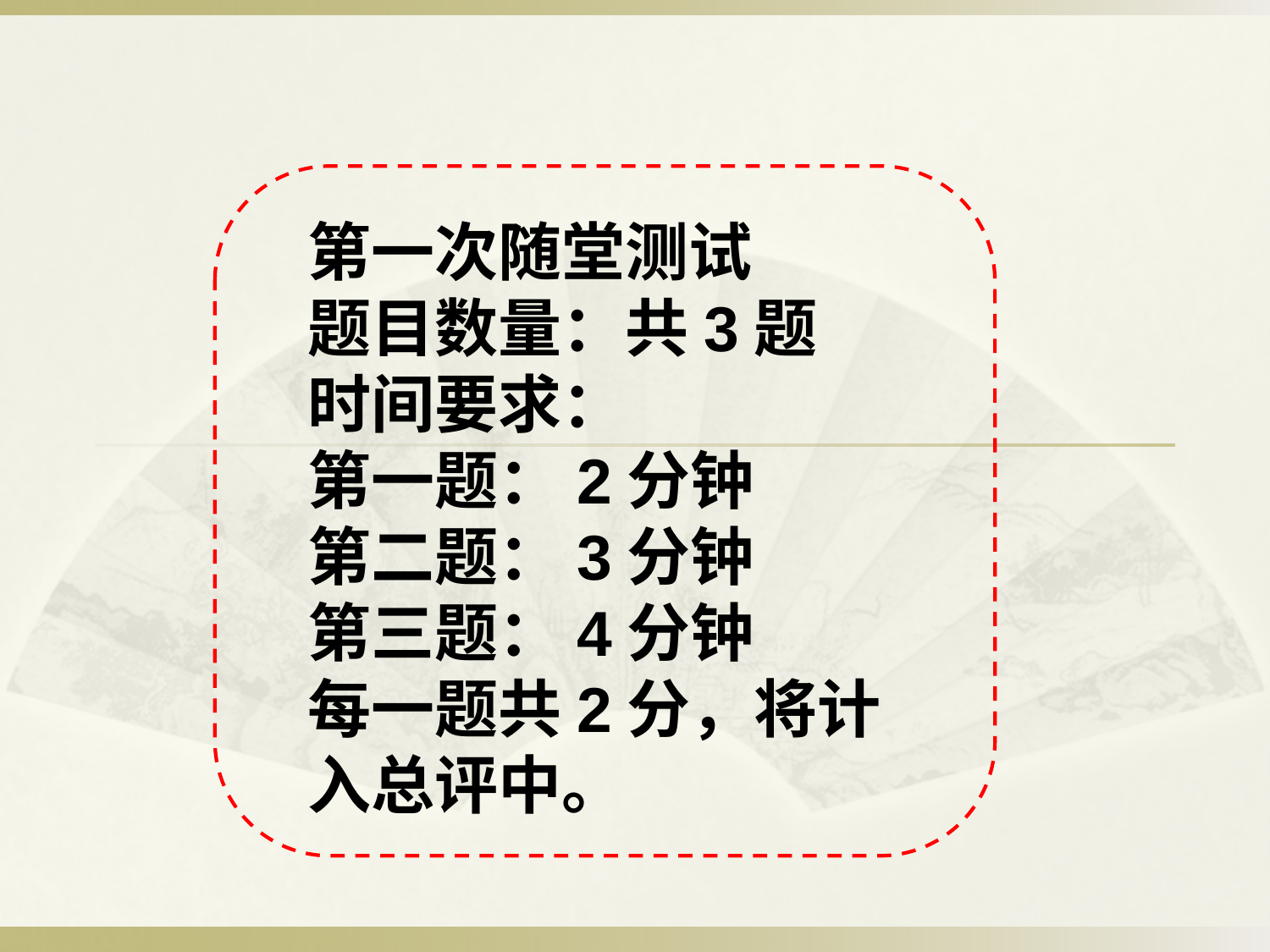

第一次随堂测试
题目数量：共3题
时间要求：
第一题：2分钟
第二题：3分钟
第三题：4分钟
每一题共2分，将计入总评中。